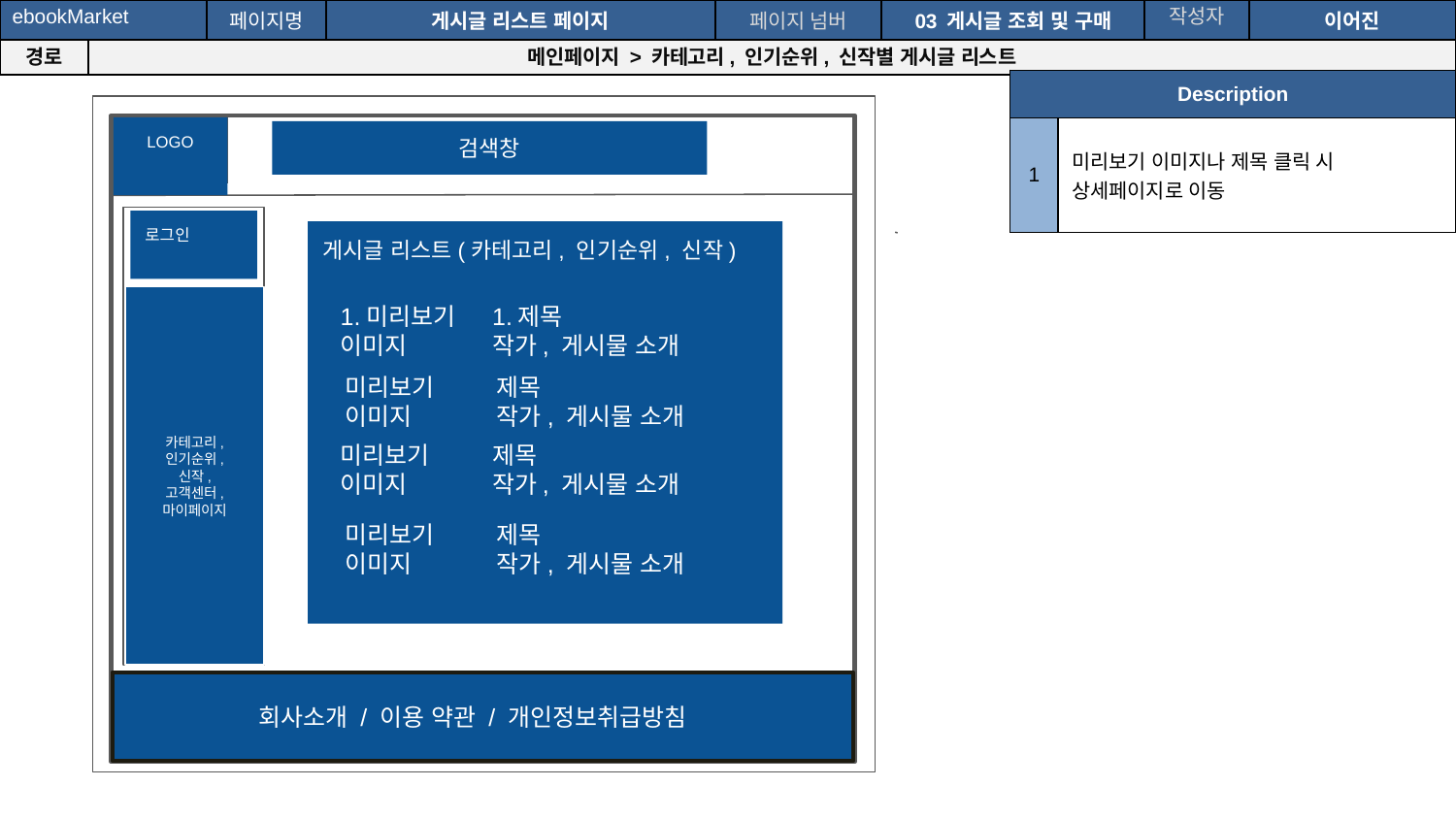

| ebookMarket |  | 페이지명 | 게시글 리스트 페이지 | 페이지 넘버 | 03 게시글 조회 및 구매 | 작성자 | 이어진 |
| --- | --- | --- | --- | --- | --- | --- | --- |
| 경로 | 메인페이지 > 카테고리, 인기순위, 신작별 게시글 리스트 |  |  |  |  |  |  |
| Description |  |
| --- | --- |
| 1 | 미리보기 이미지나 제목 클릭 시 상세페이지로 이동 |

LOGO
검색창

로그인
게시글 리스트(카테고리, 인기순위, 신작)

카테고리,
인기순위,
신작,
고객센터,
마이페이지
1.미리보기
이미지
1.제목
작가, 게시물 소개
미리보기
이미지
제목
작가, 게시물 소개
미리보기
이미지
제목
작가, 게시물 소개
미리보기
이미지
제목
작가, 게시물 소개
회사소개 / 이용 약관 / 개인정보취급방침